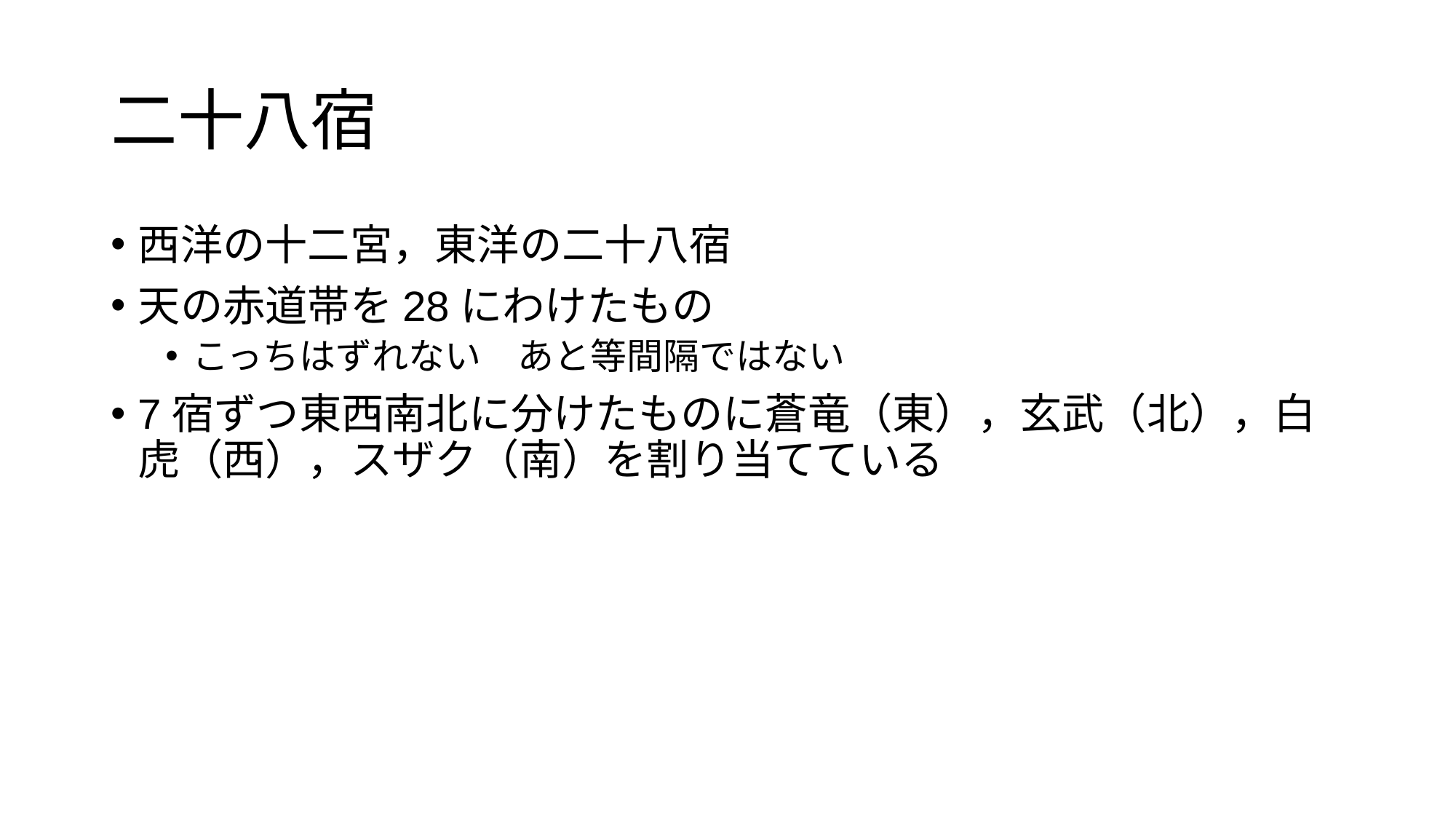

# 二十八宿
西洋の十二宮，東洋の二十八宿
天の赤道帯を28にわけたもの
こっちはずれない　あと等間隔ではない
7宿ずつ東西南北に分けたものに蒼竜（東），玄武（北），白虎（西），スザク（南）を割り当てている